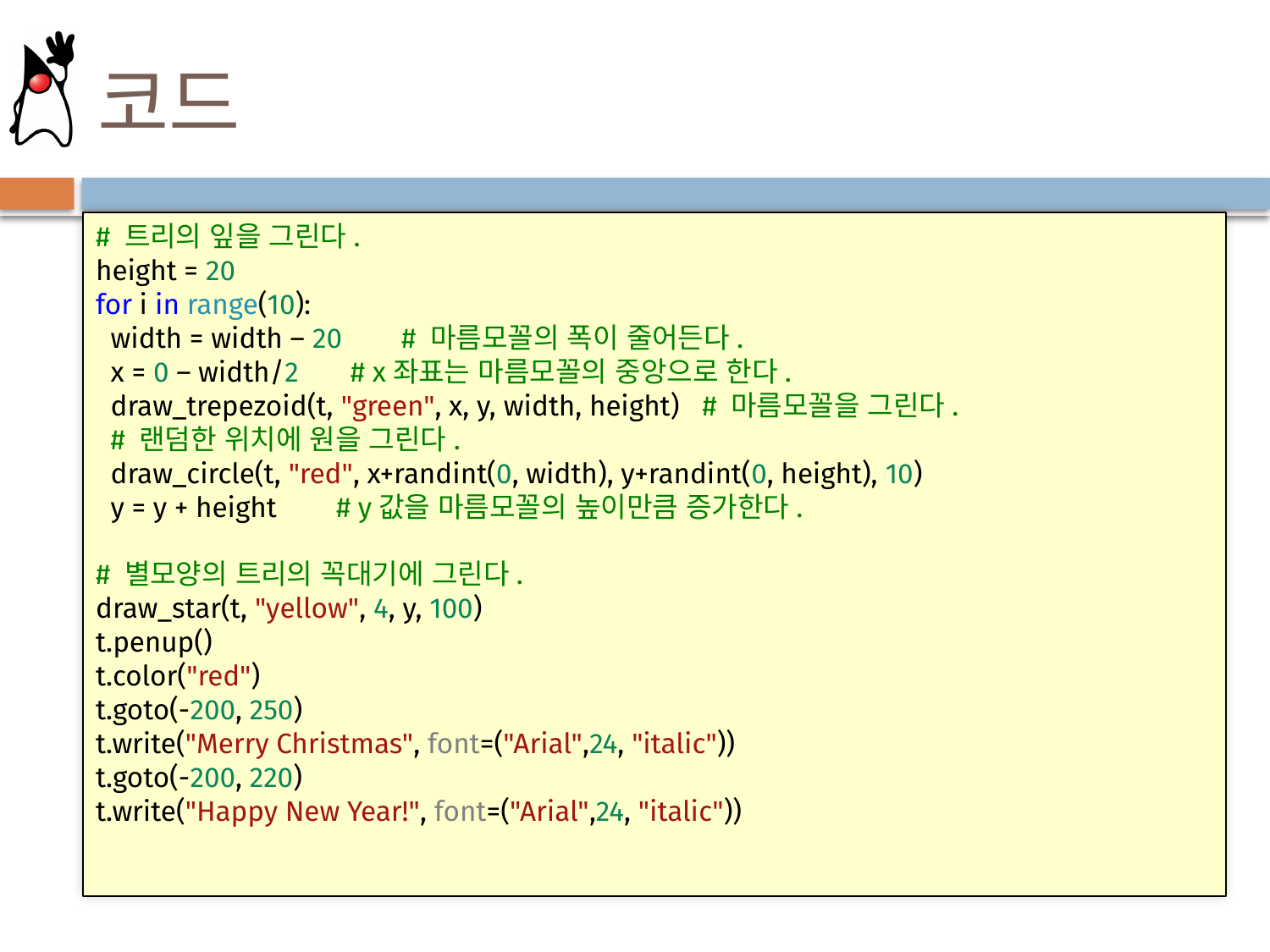

# 코드
# 트리의 잎을 그린다.
height = 20
for i in range(10):
  width = width – 20        # 마름모꼴의 폭이 줄어든다.
  x = 0 – width/2       # x좌표는 마름모꼴의 중앙으로 한다.
  draw_trepezoid(t, "green", x, y, width, height)   # 마름모꼴을 그린다.
  # 랜덤한 위치에 원을 그린다.
  draw_circle(t, "red", x+randint(0, width), y+randint(0, height), 10)
  y = y + height        # y값을 마름모꼴의 높이만큼 증가한다.
# 별모양의 트리의 꼭대기에 그린다.
draw_star(t, "yellow", 4, y, 100)
t.penup()
t.color("red")
t.goto(-200, 250)
t.write("Merry Christmas", font=("Arial",24, "italic"))
t.goto(-200, 220)
t.write("Happy New Year!", font=("Arial",24, "italic"))